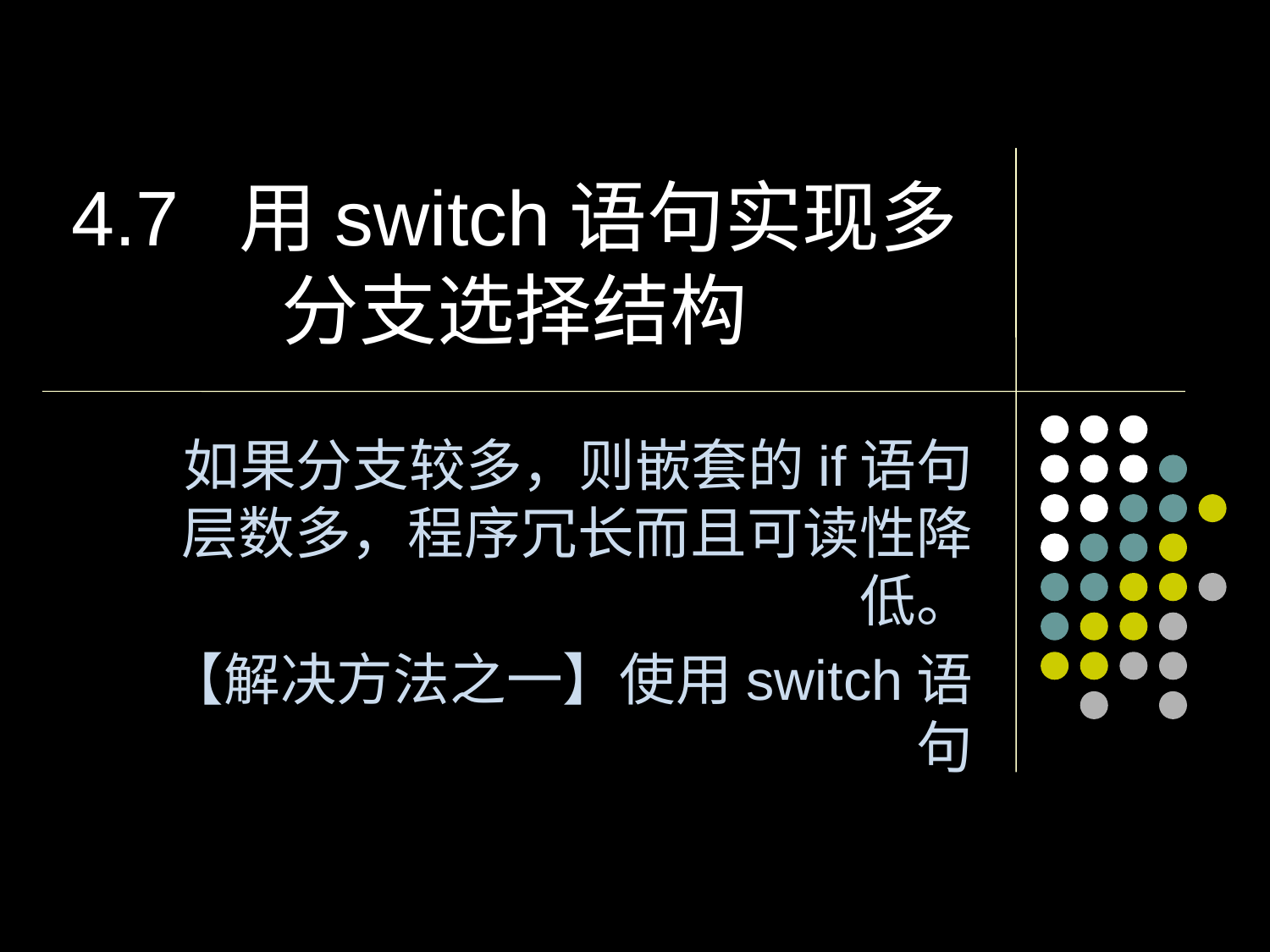

# 4.7	 用switch语句实现多分支选择结构
如果分支较多，则嵌套的if语句层数多，程序冗长而且可读性降低。
【解决方法之一】使用switch语句